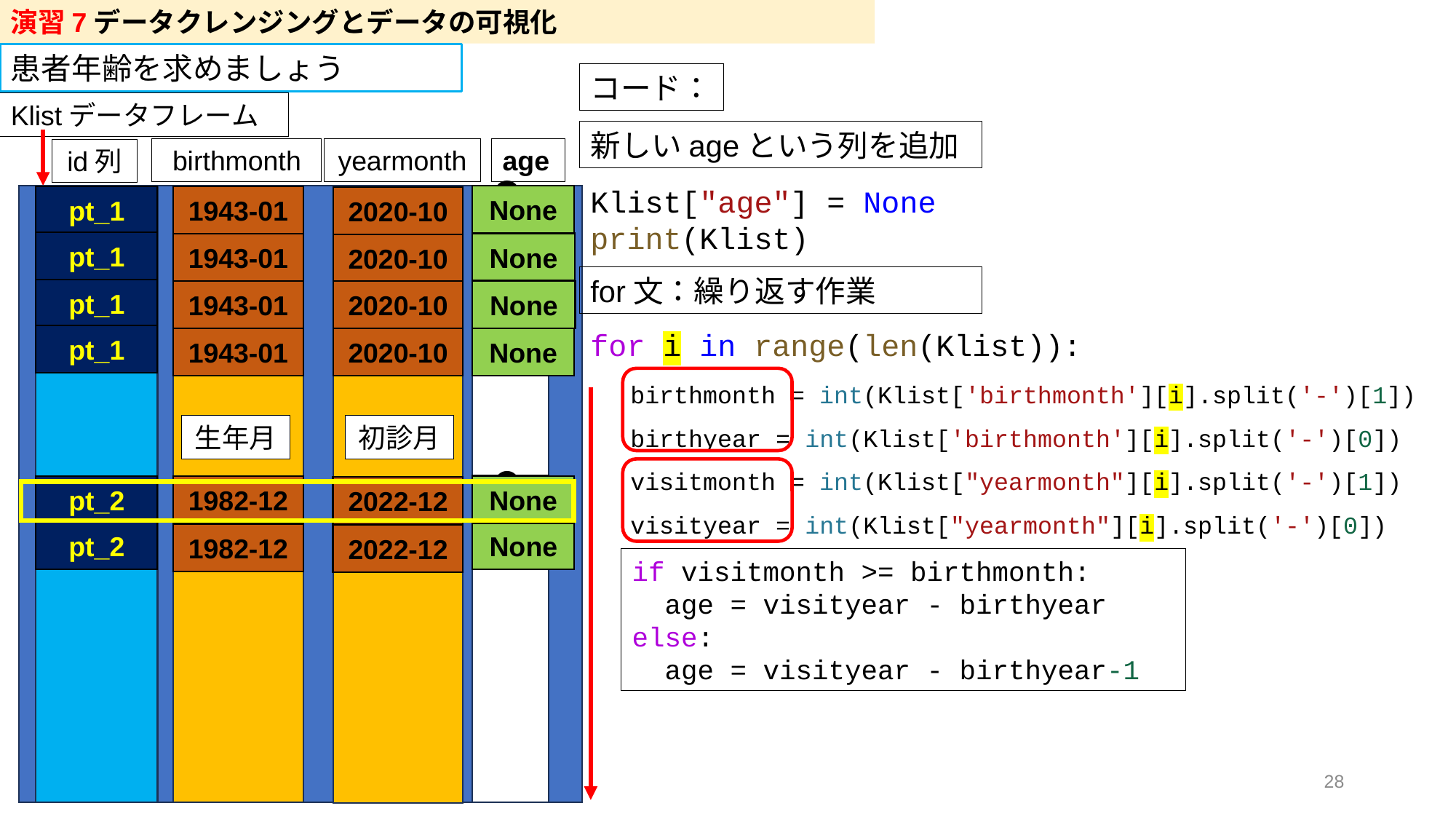

演習7データクレンジングとデータの可視化
患者年齢を求めましょう
コード：
Klistデータフレーム
新しいageという列を追加
birthmonth
yearmonth
age
id列
Klist["age"] = None
print(Klist)

●歳
None

pt_1
1943-01

2020-10
pt_1
None
1943-01
2020-10
for文：繰り返す作業
pt_1
1943-01
None
2020-10
for i in range(len(Klist)):
pt_1
1943-01
2020-10
None
birthmonth = int(Klist['birthmonth'][i].split('-')[1])
birthyear = int(Klist['birthmonth'][i].split('-')[0])
visitmonth = int(Klist["yearmonth"][i].split('-')[1])
visityear = int(Klist["yearmonth"][i].split('-')[0])

生年月
初診月

●歳
None
pt_2
1982-12
2022-12

None
pt_2
1982-12
2022-12
if visitmonth >= birthmonth:
  age = visityear - birthyear
else:
  age = visityear - birthyear-1
28